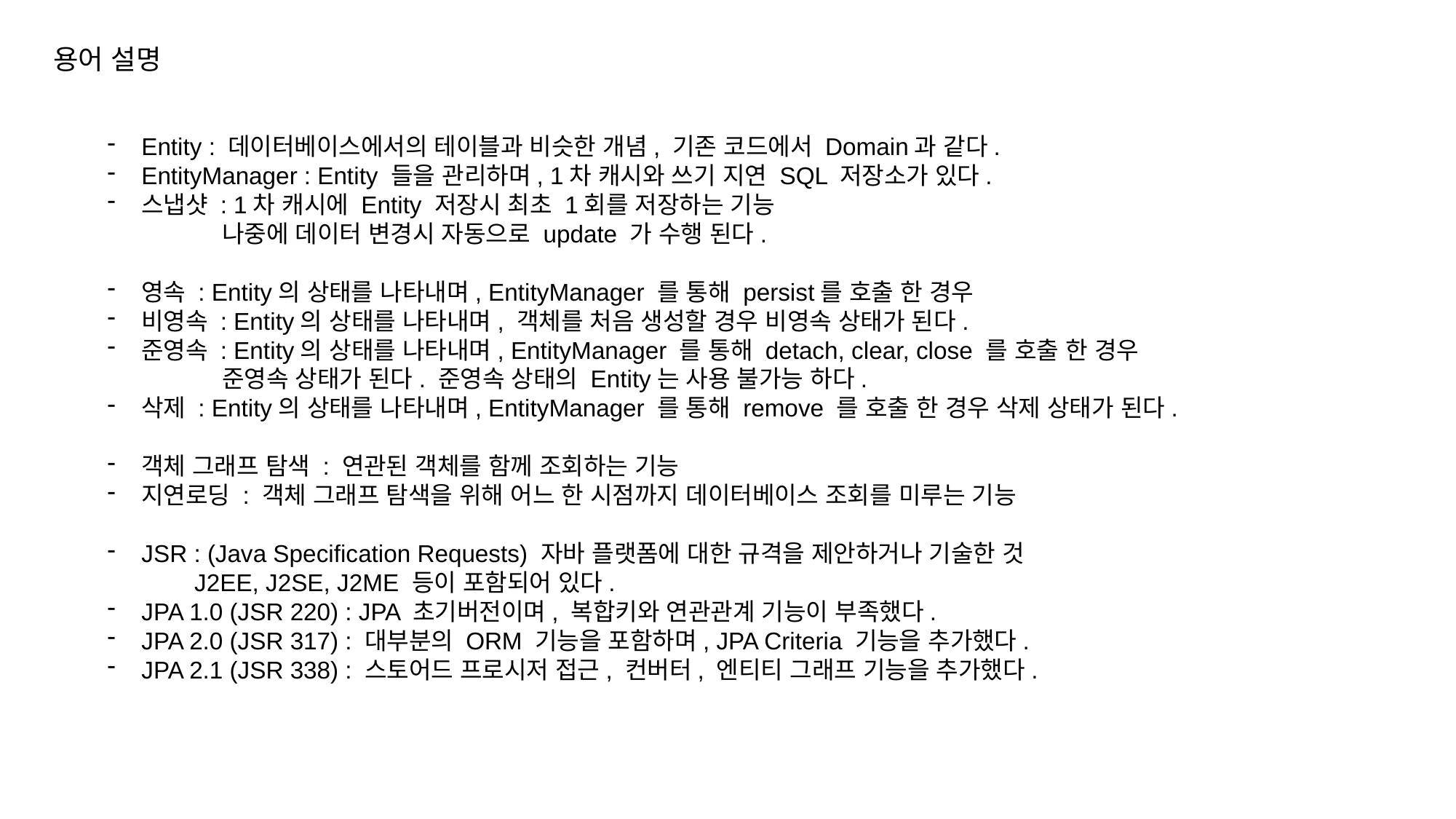

용어 설명
Entity : 데이터베이스에서의 테이블과 비슷한 개념, 기존 코드에서 Domain과 같다.
EntityManager : Entity 들을 관리하며, 1차 캐시와 쓰기 지연 SQL 저장소가 있다.
스냅샷 : 1차 캐시에 Entity 저장시 최초 1회를 저장하는 기능
            나중에 데이터 변경시 자동으로 update 가 수행 된다.

영속 : Entity의 상태를 나타내며, EntityManager 를 통해 persist를 호출 한 경우
비영속 : Entity의 상태를 나타내며, 객체를 처음 생성할 경우 비영속 상태가 된다.
준영속 : Entity의 상태를 나타내며, EntityManager 를 통해 detach, clear, close 를 호출 한 경우
            준영속 상태가 된다. 준영속 상태의 Entity는 사용 불가능 하다.
삭제 : Entity의 상태를 나타내며, EntityManager 를 통해 remove 를 호출 한 경우 삭제 상태가 된다.

객체 그래프 탐색 : 연관된 객체를 함께 조회하는 기능
지연로딩 : 객체 그래프 탐색을 위해 어느 한 시점까지 데이터베이스 조회를 미루는 기능

JSR : (Java Specification Requests) 자바 플랫폼에 대한 규격을 제안하거나 기술한 것
       J2EE, J2SE, J2ME 등이 포함되어 있다.
JPA 1.0 (JSR 220) : JPA 초기버전이며, 복합키와 연관관계 기능이 부족했다.
JPA 2.0 (JSR 317) : 대부분의 ORM 기능을 포함하며, JPA Criteria 기능을 추가했다.
JPA 2.1 (JSR 338) : 스토어드 프로시저 접근, 컨버터, 엔티티 그래프 기능을 추가했다.